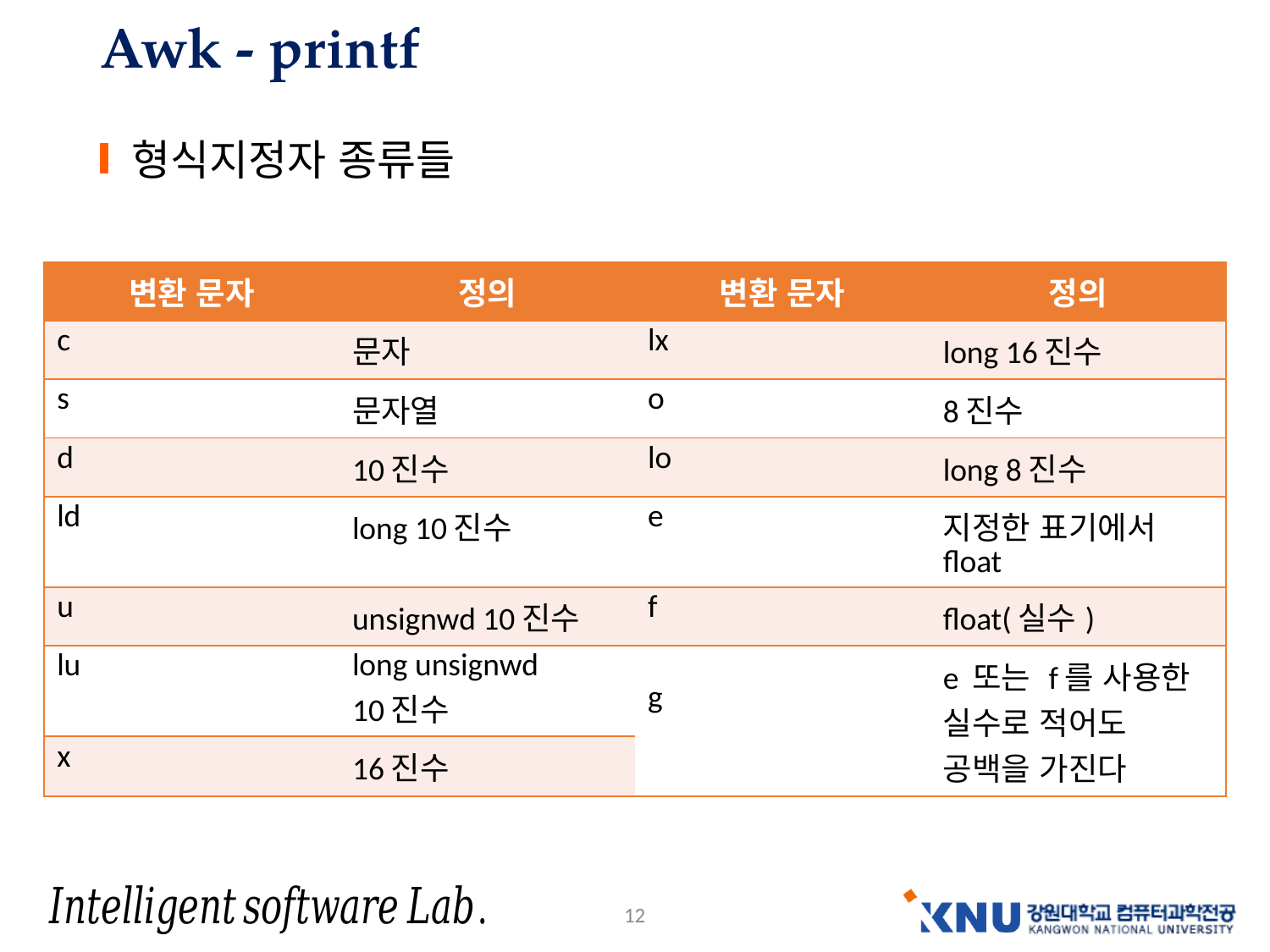

# Awk - printf
형식지정자 종류들

| 변환 문자 | 정의 | 변환 문자 | 정의 |
| --- | --- | --- | --- |
| c | 문자 | lx | long 16진수 |
| s | 문자열 | o | 8진수 |
| d | 10진수 | lo | long 8진수 |
| ld | long 10진수 | e | 지정한 표기에서 float |
| u | unsignwd 10진수 | f | float(실수) |
| lu | long unsignwd 10진수 | g | e 또는 f를 사용한 실수로 적어도 공백을 가진다 |
| x | 16진수 |  |  |